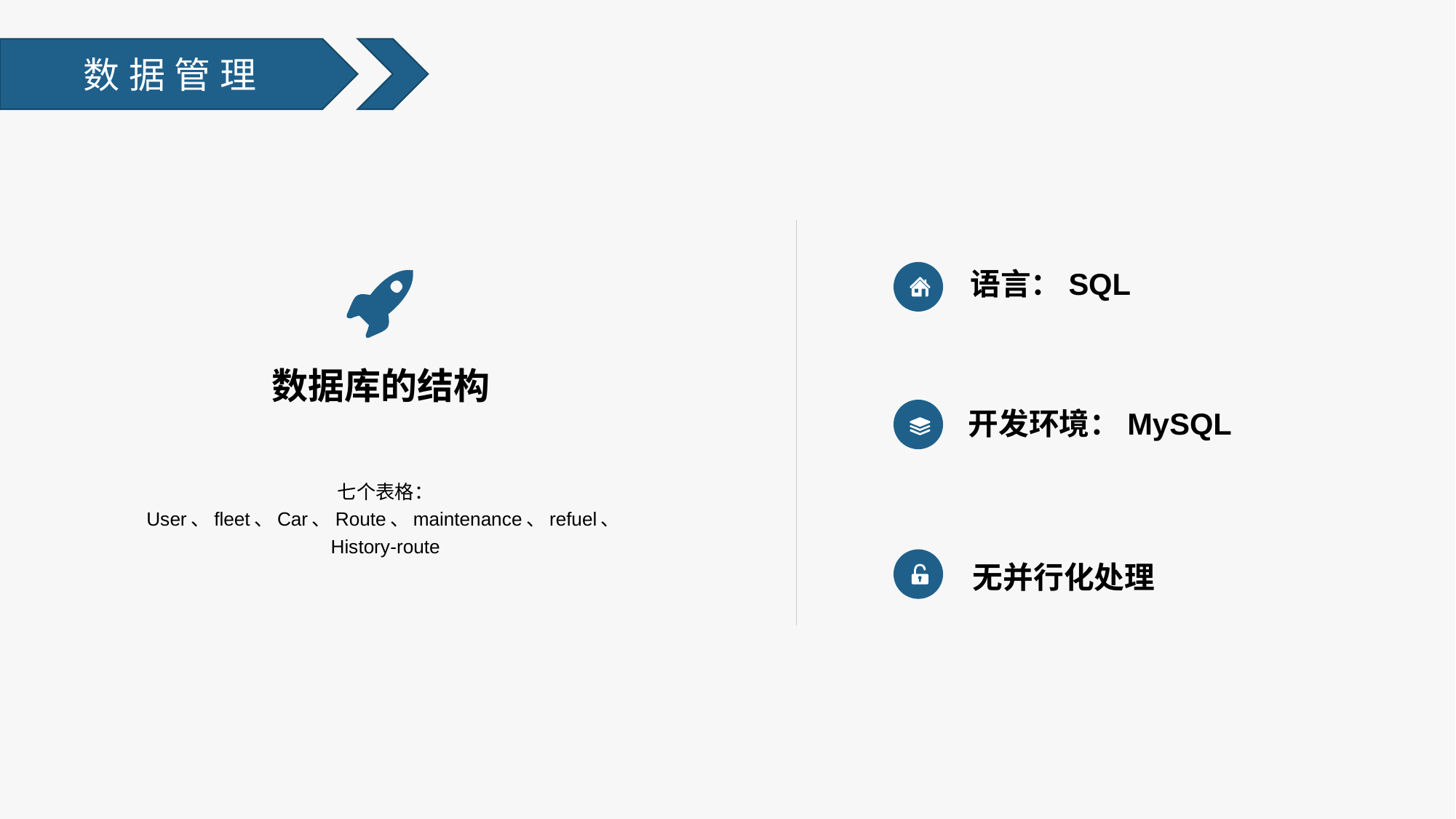

数据管理

语言：SQL

数据库的结构
开发环境：MySQL

七个表格：
User、fleet、Car、Route、maintenance、refuel、History-route

无并行化处理